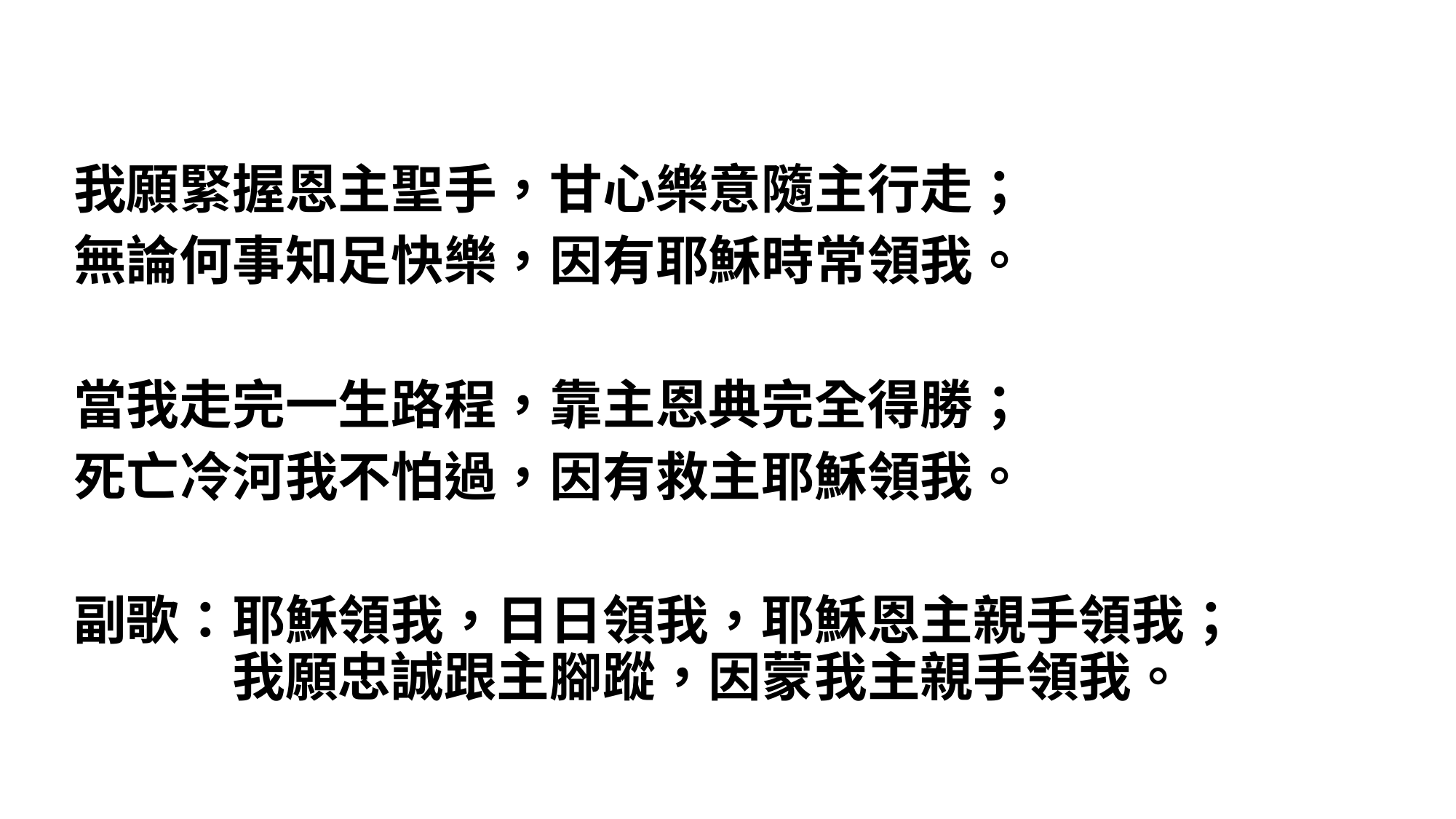

#
我願緊握恩主聖手，甘心樂意隨主行走；
無論何事知足快樂，因有耶穌時常領我。

當我走完一生路程，靠主恩典完全得勝；
死亡冷河我不怕過，因有救主耶穌領我。

副歌：耶穌領我，日日領我，耶穌恩主親手領我；
　　　我願忠誠跟主腳蹤，因蒙我主親手領我。